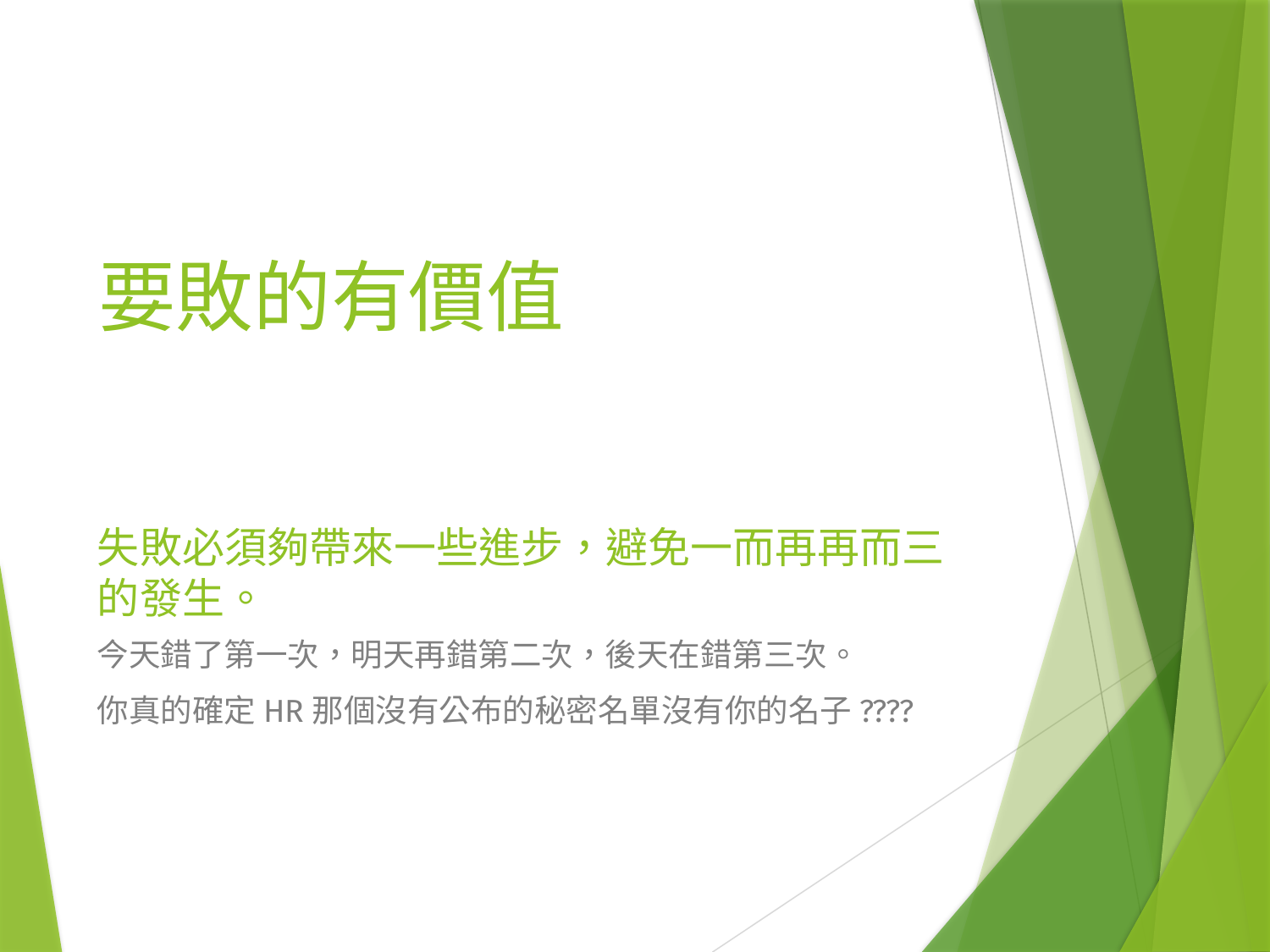

# 要敗的有價值
失敗必須夠帶來一些進步，避免一而再再而三的發生。
今天錯了第一次，明天再錯第二次，後天在錯第三次。
你真的確定HR那個沒有公布的秘密名單沒有你的名子????